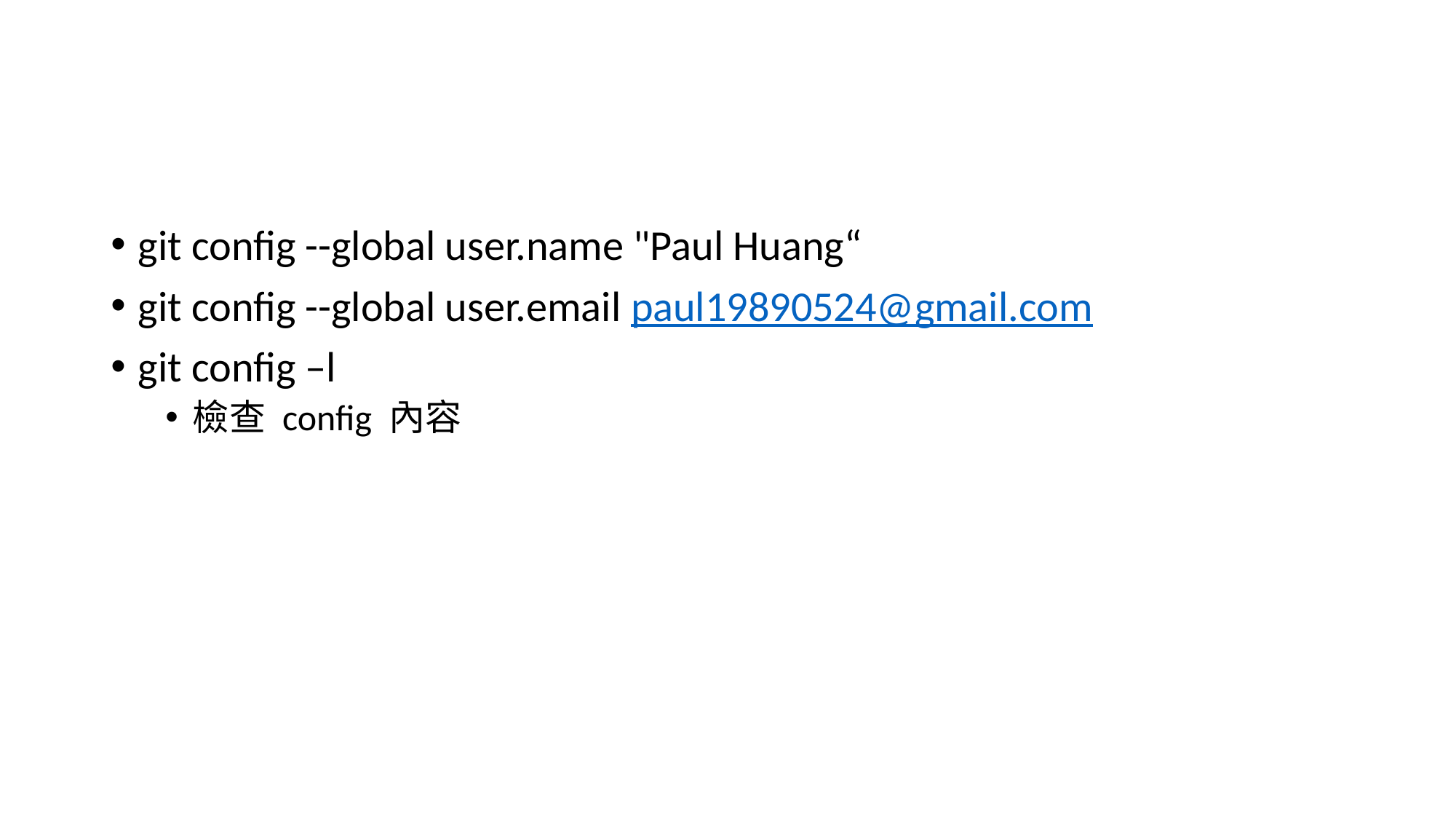

#
git config --global user.name "Paul Huang“
git config --global user.email paul19890524@gmail.com
git config –l
檢查 config 內容